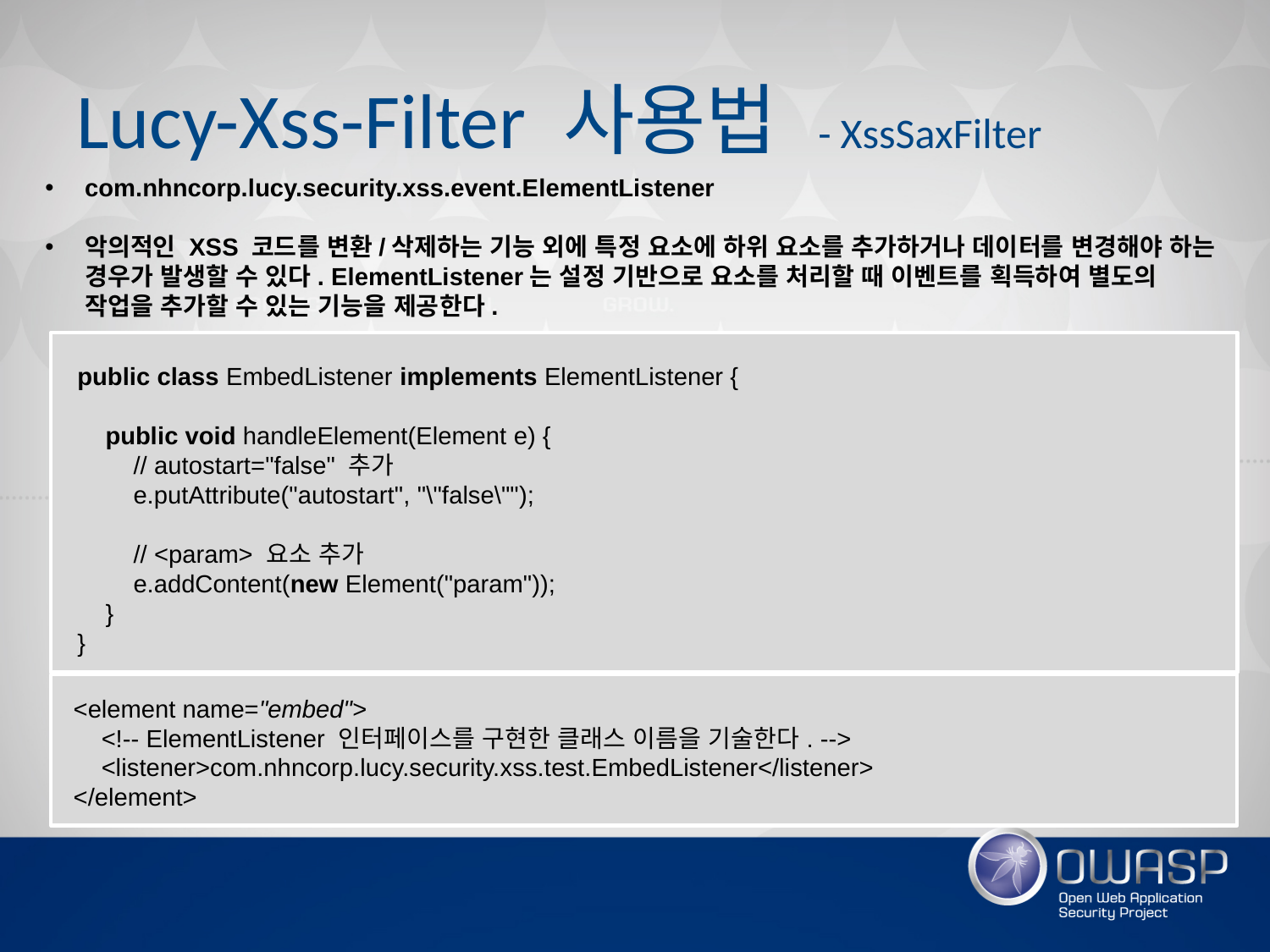

# Lucy-Xss-Filter 사용법 - XssSaxFilter
com.nhncorp.lucy.security.xss.event.ElementListener

악의적인 XSS 코드를 변환/삭제하는 기능 외에 특정 요소에 하위 요소를 추가하거나 데이터를 변경해야 하는 경우가 발생할 수 있다. ElementListener는 설정 기반으로 요소를 처리할 때 이벤트를 획득하여 별도의 작업을 추가할 수 있는 기능을 제공한다.

public class EmbedListener implements ElementListener {

    public void handleElement(Element e) {
        // autostart="false" 추가
        e.putAttribute("autostart", "\"false\"");

        // <param> 요소 추가
        e.addContent(new Element("param"));
    }
}

<element name="embed">
    <!-- ElementListener 인터페이스를 구현한 클래스 이름을 기술한다. -->
    <listener>com.nhncorp.lucy.security.xss.test.EmbedListener</listener>
</element>